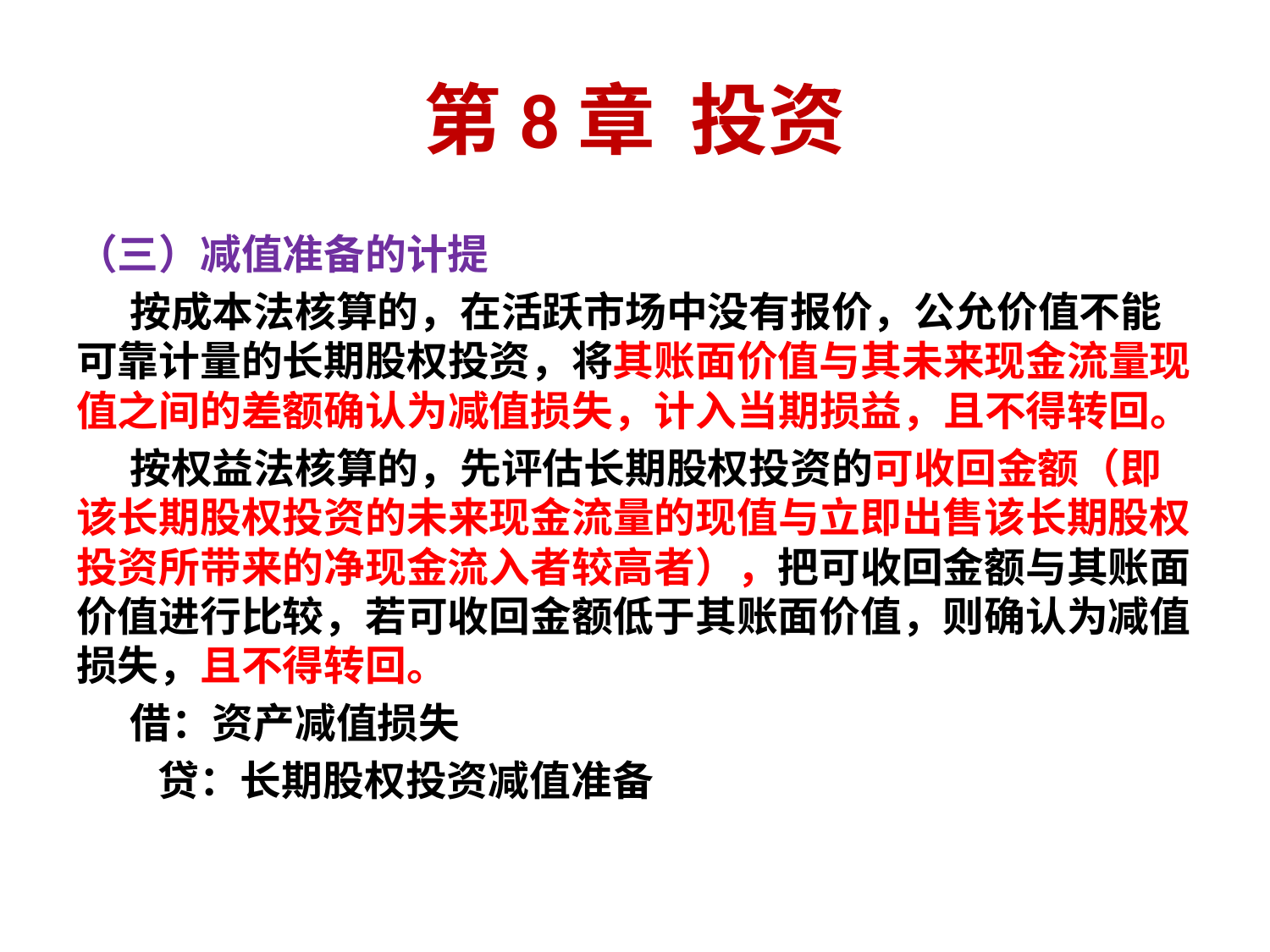

# 第8章  投资
（三）减值准备的计提
     按成本法核算的，在活跃市场中没有报价，公允价值不能可靠计量的长期股权投资，将其账面价值与其未来现金流量现值之间的差额确认为减值损失，计入当期损益，且不得转回。
     按权益法核算的，先评估长期股权投资的可收回金额（即该长期股权投资的未来现金流量的现值与立即出售该长期股权投资所带来的净现金流入者较高者），把可收回金额与其账面价值进行比较，若可收回金额低于其账面价值，则确认为减值损失，且不得转回。
     借：资产减值损失
        贷：长期股权投资减值准备